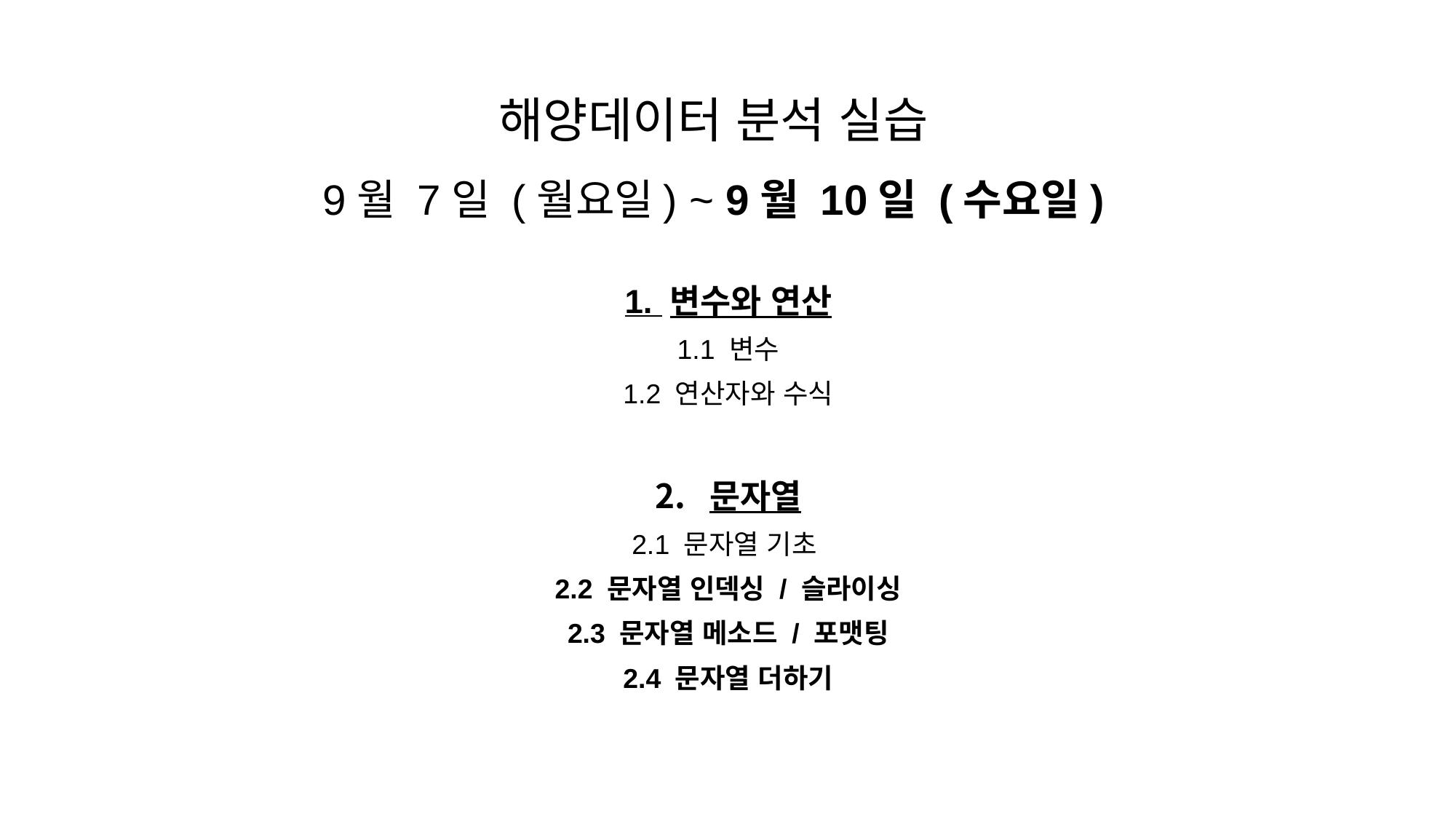

# 해양데이터 분석 실습 9월 7일 (월요일) ~ 9월 10일 (수요일)
1. 변수와 연산
1.1 변수
1.2 연산자와 수식

문자열
2.1 문자열 기초
2.2 문자열 인덱싱 / 슬라이싱
2.3 문자열 메소드 / 포맷팅
2.4 문자열 더하기